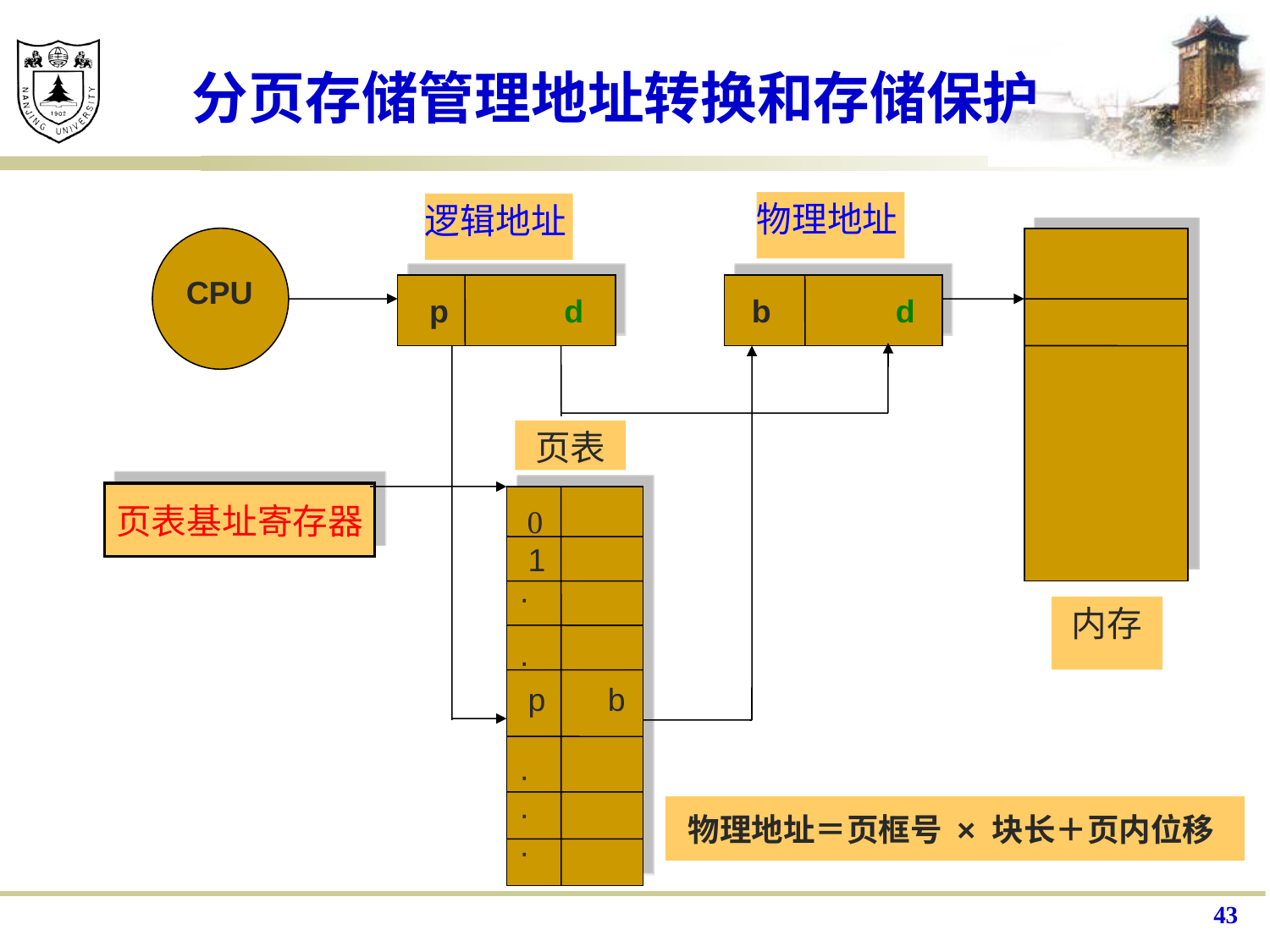

# 分页存储管理地址转换和存储保护
物理地址
逻辑地址

CPU
p             d

b              d

页表

 0
 1
·

·
 p       b

·
·
·

内存

物理地址＝页框号 × 块长＋页内位移

页表基址寄存器
43